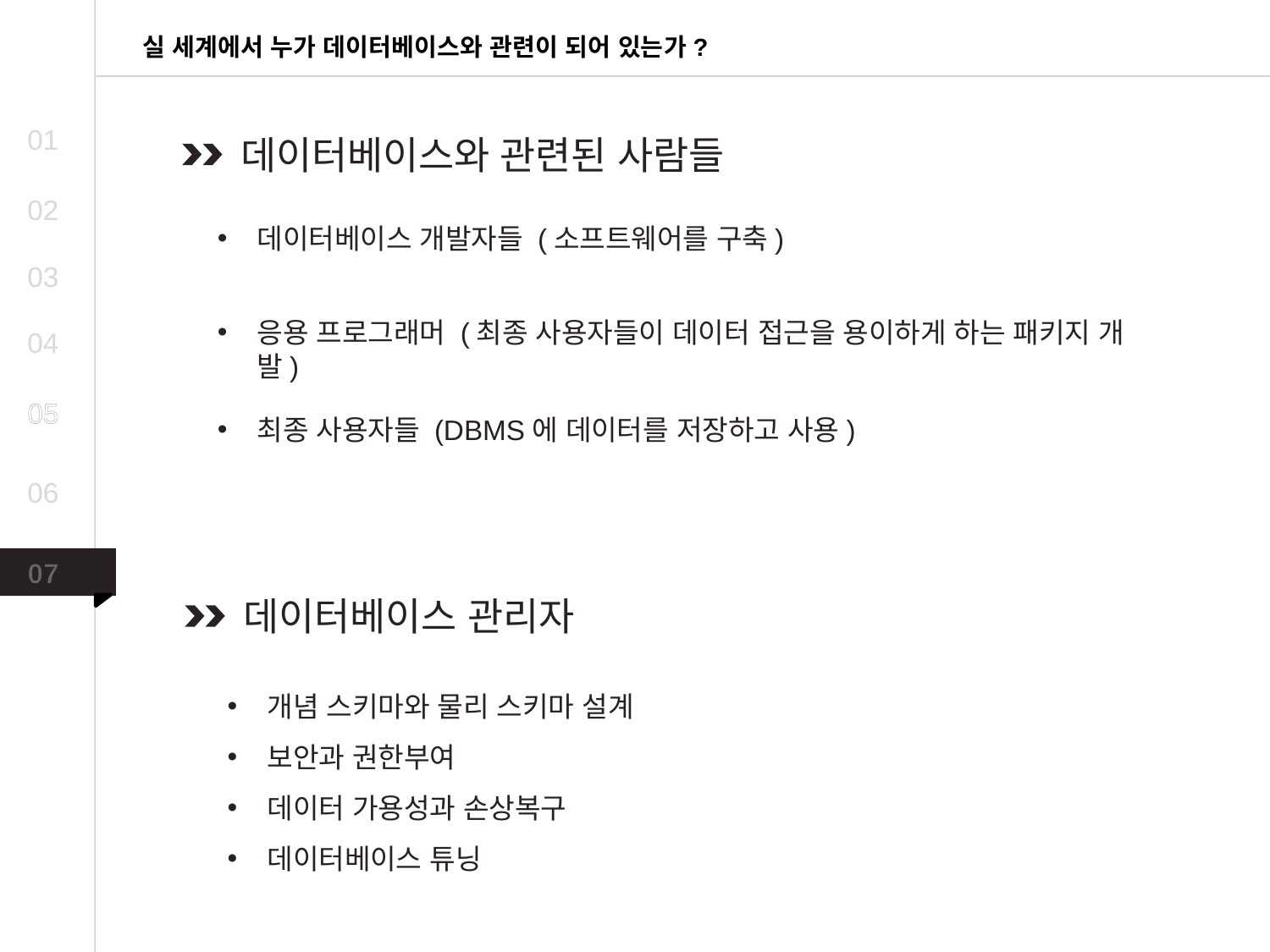

실 세계에서 누가 데이터베이스와 관련이 되어 있는가?
01
데이터베이스와 관련된 사람들

02
데이터베이스 개발자들 (소프트웨어를 구축)
03
응용 프로그래머 (최종 사용자들이 데이터 접근을 용이하게 하는 패키지 개발)
04
05
최종 사용자들 (DBMS에 데이터를 저장하고 사용)
06

07
데이터베이스 관리자

개념 스키마와 물리 스키마 설계
보안과 권한부여
데이터 가용성과 손상복구
데이터베이스 튜닝